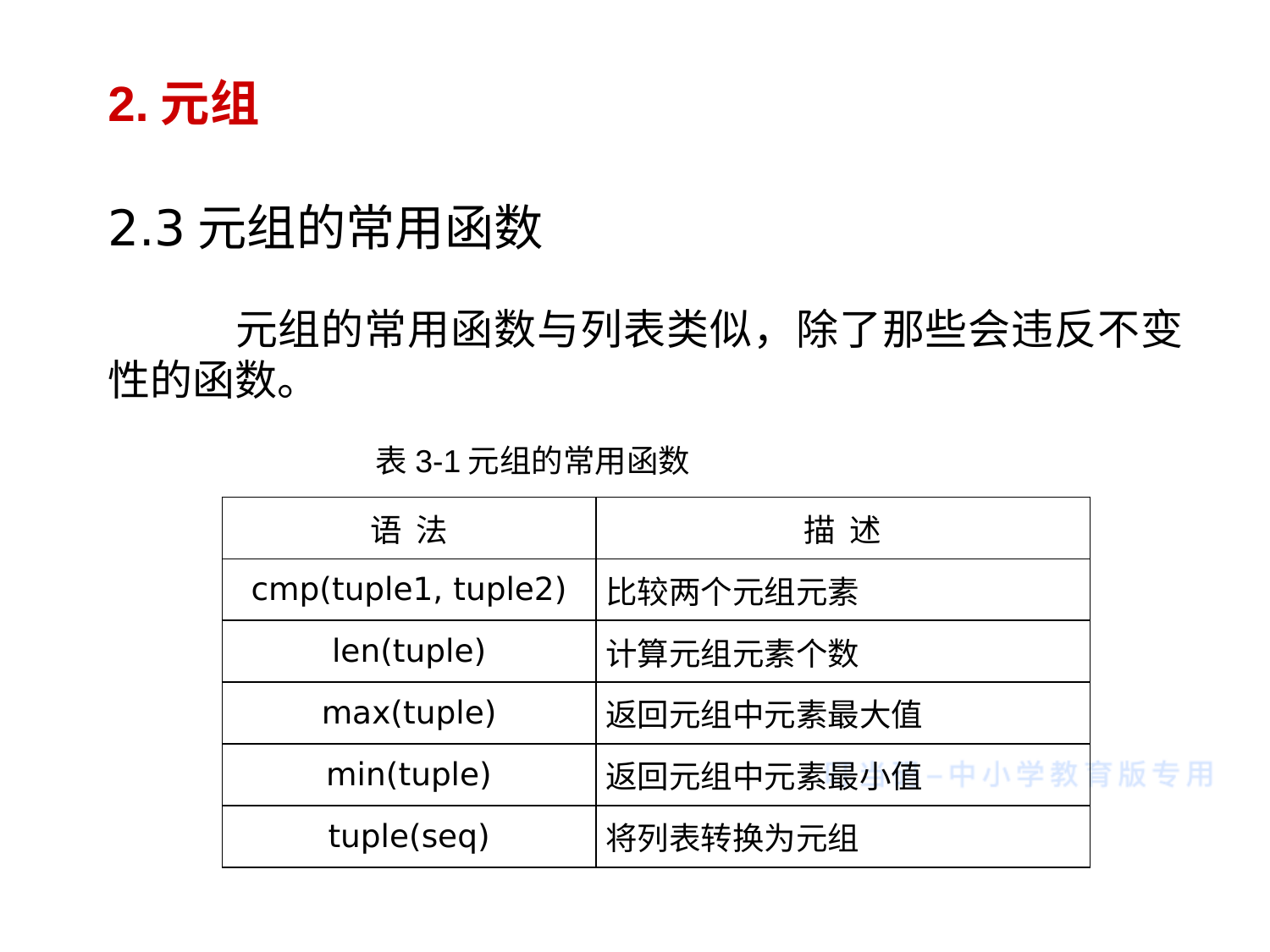

2.元组
2.3元组的常用函数
	元组的常用函数与列表类似，除了那些会违反不变性的函数。
表3-1	元组的常用函数
| 语 法 | 描 述 |
| --- | --- |
| cmp(tuple1, tuple2) | 比较两个元组元素 |
| len(tuple) | 计算元组元素个数 |
| max(tuple) | 返回元组中元素最大值 |
| min(tuple) | 返回元组中元素最小值 |
| tuple(seq) | 将列表转换为元组 |